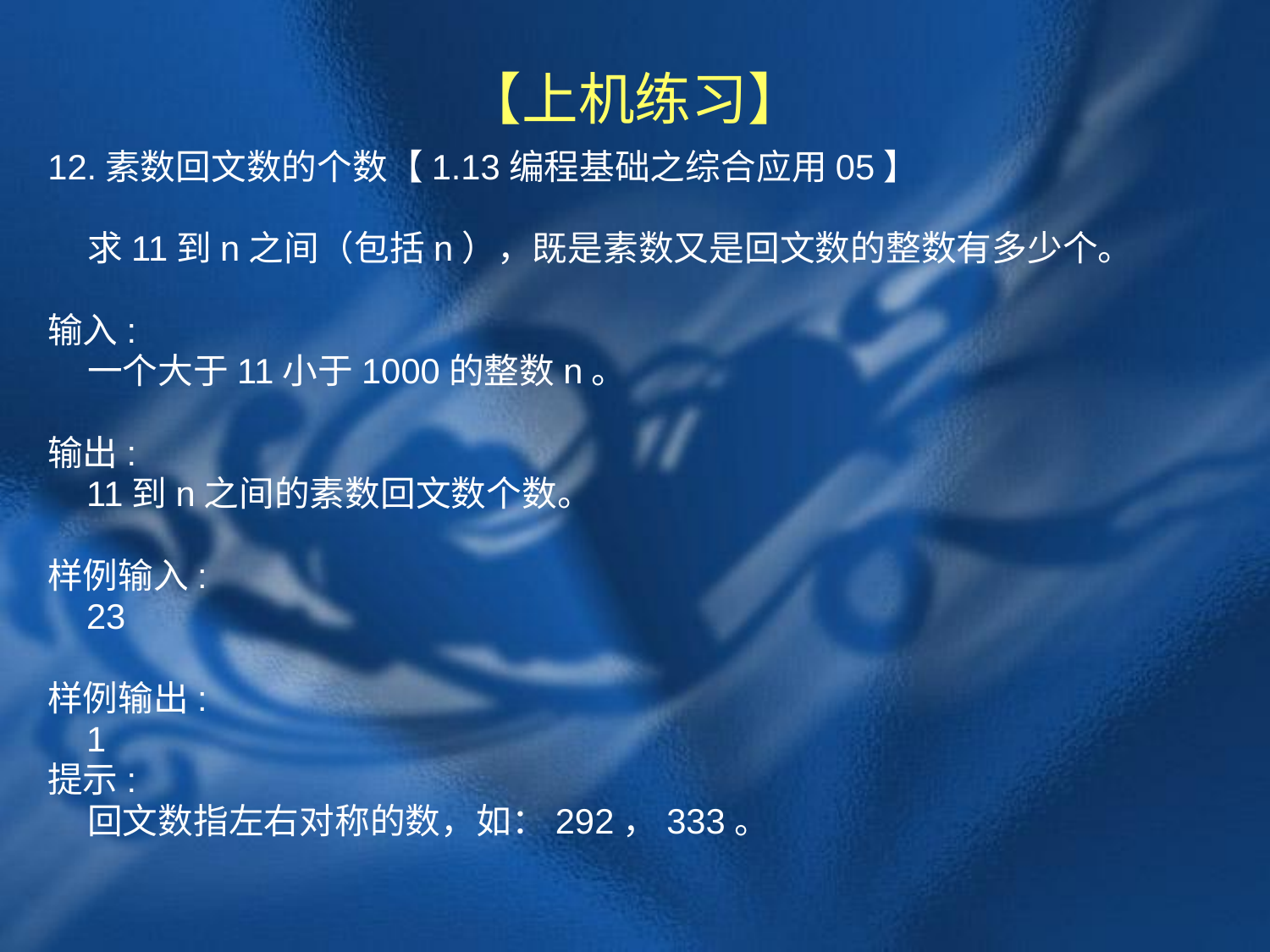

# 【上机练习】
12.素数回文数的个数【1.13编程基础之综合应用05】

    求11到n之间（包括n），既是素数又是回文数的整数有多少个。

输入:
    一个大于11小于1000的整数n。

输出:
    11到n之间的素数回文数个数。

样例输入:
    23

样例输出:
    1
提示:
    回文数指左右对称的数，如：292，333。